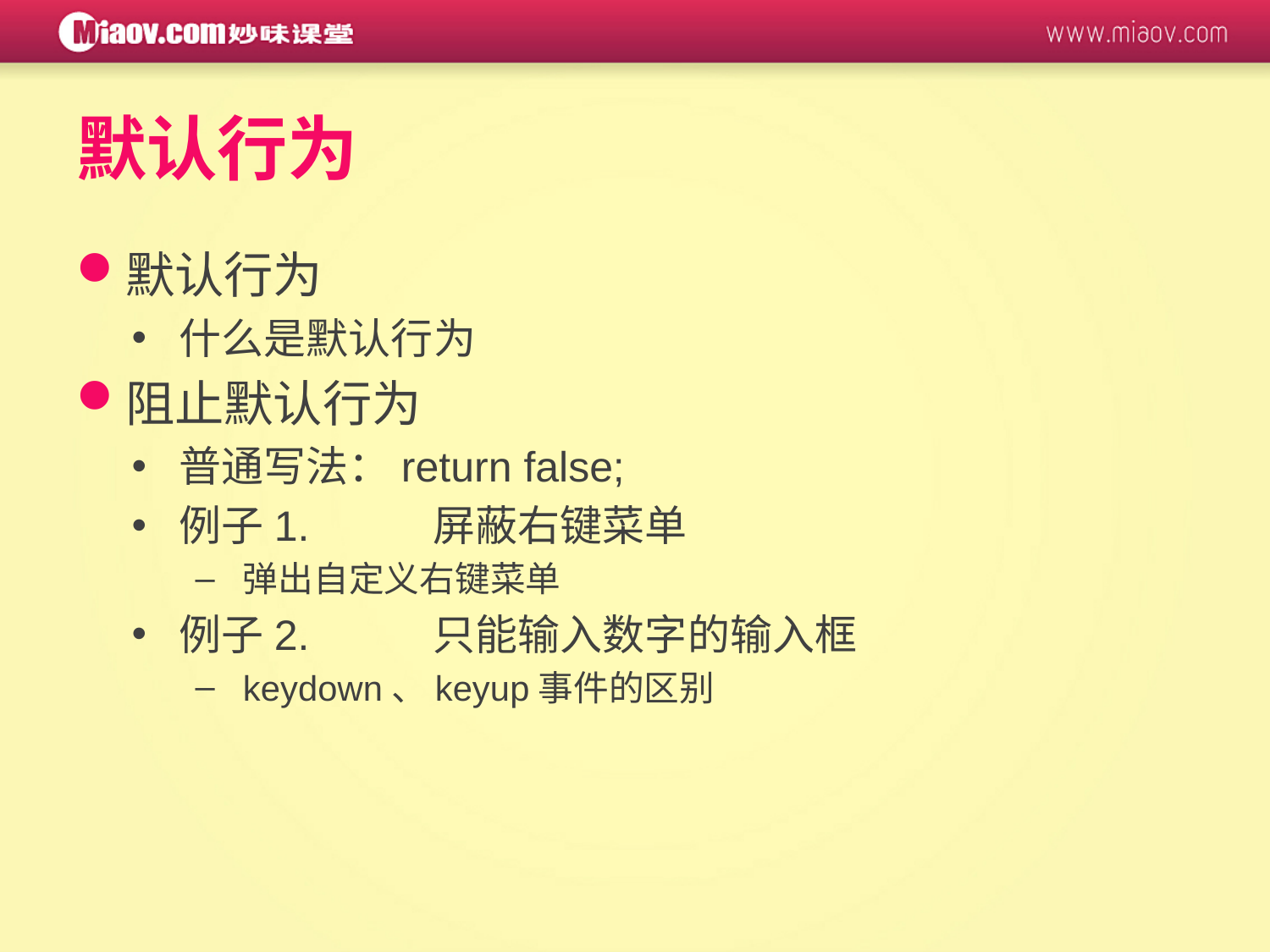

# 默认行为
默认行为
什么是默认行为
阻止默认行为
普通写法：return false;
例子1.	屏蔽右键菜单
弹出自定义右键菜单
例子2.	只能输入数字的输入框
keydown、keyup事件的区别